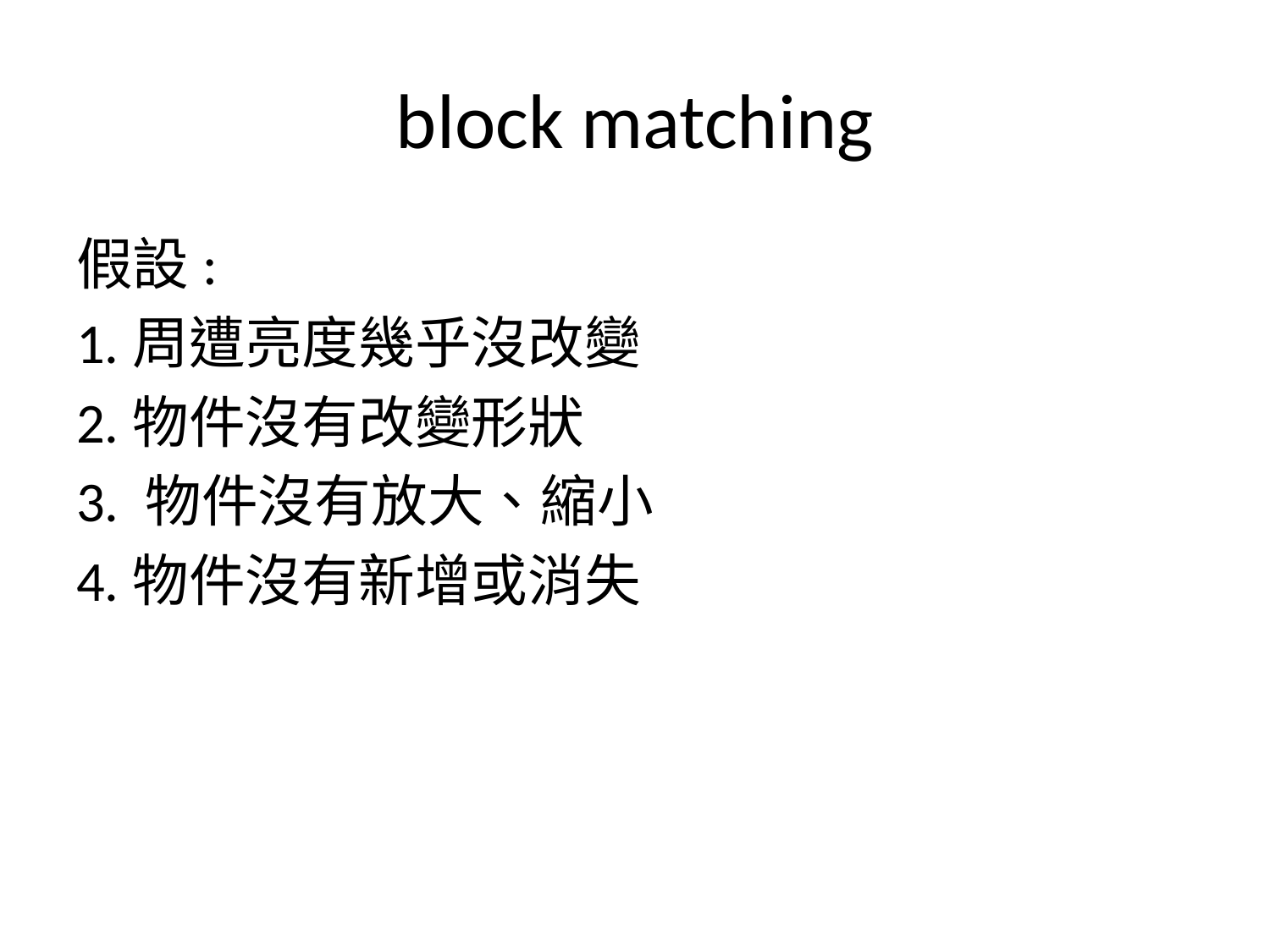

# block matching
假設:
1.周遭亮度幾乎沒改變
2.物件沒有改變形狀
3. 物件沒有放大、縮小
4.物件沒有新增或消失